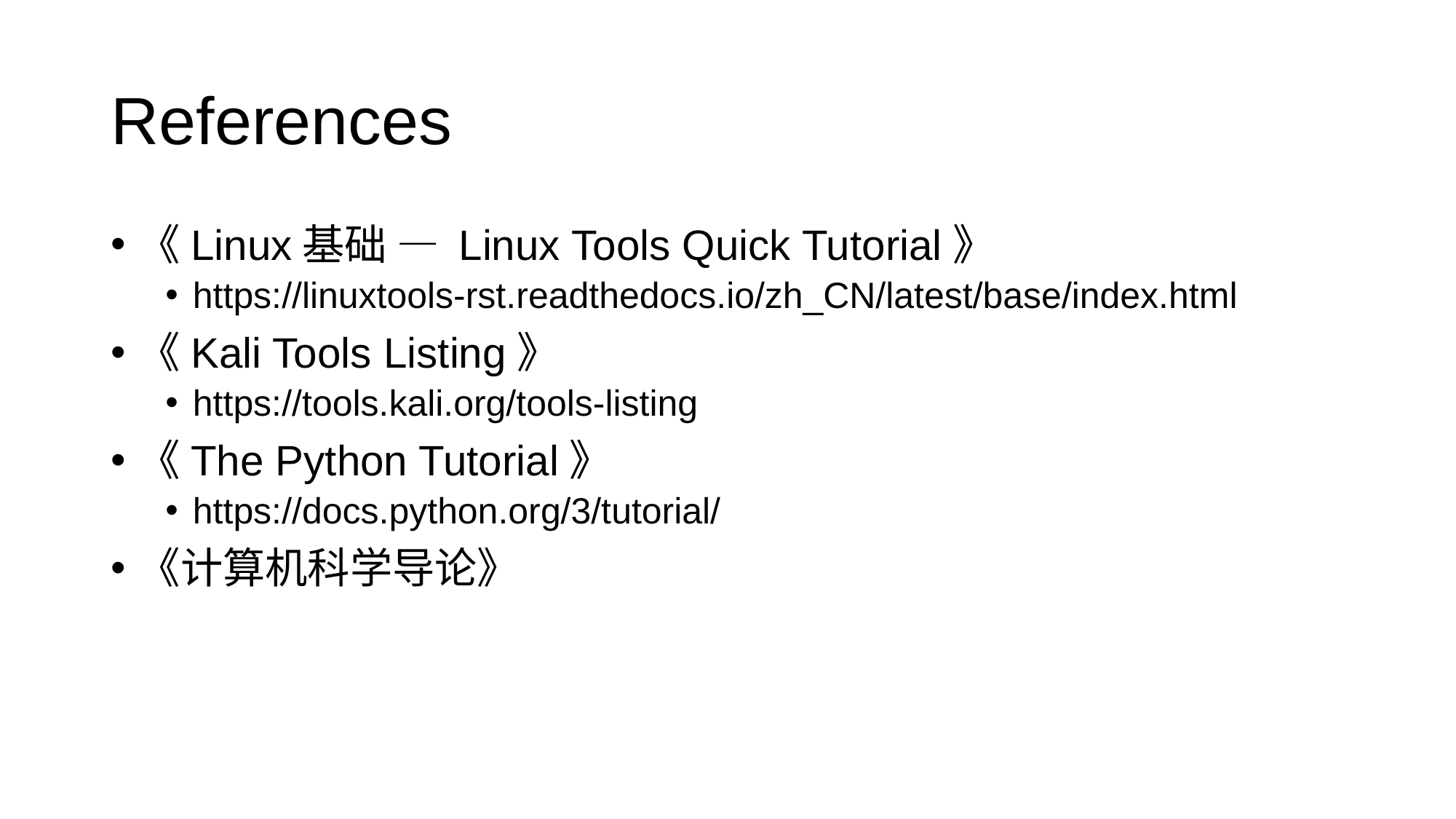

# References
《Linux基础 — Linux Tools Quick Tutorial》
https://linuxtools-rst.readthedocs.io/zh_CN/latest/base/index.html
《Kali Tools Listing》
https://tools.kali.org/tools-listing
《The Python Tutorial》
https://docs.python.org/3/tutorial/
《计算机科学导论》